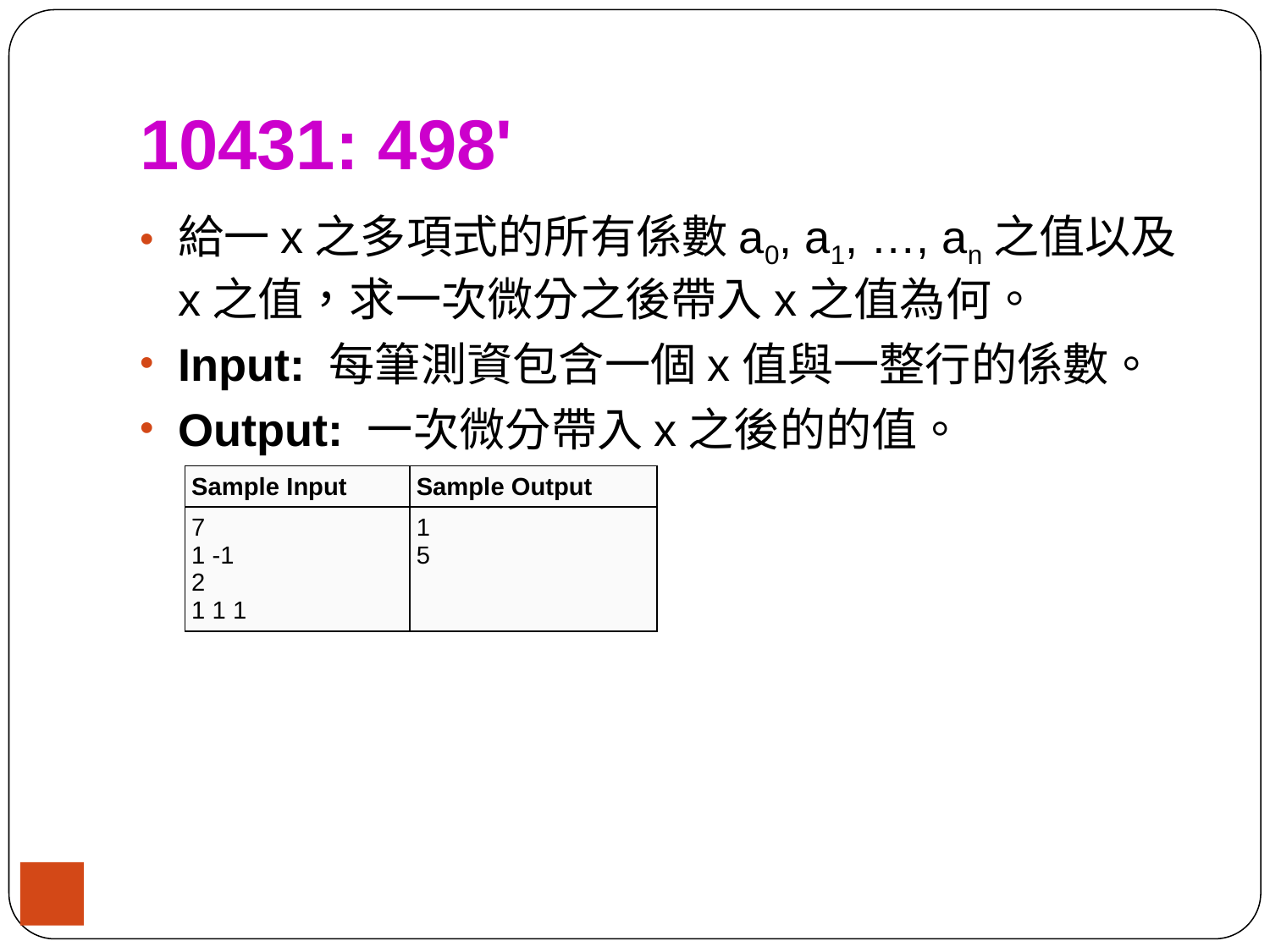

# 10431: 498'
給一x之多項式的所有係數a0, a1, …, an之值以及x之值，求一次微分之後帶入x之值為何。
Input: 每筆測資包含一個x值與一整行的係數。
Output: 一次微分帶入x之後的的值。
| Sample Input | Sample Output |
| --- | --- |
| 7 1 -1 2 1 1 1 | 1 5 |